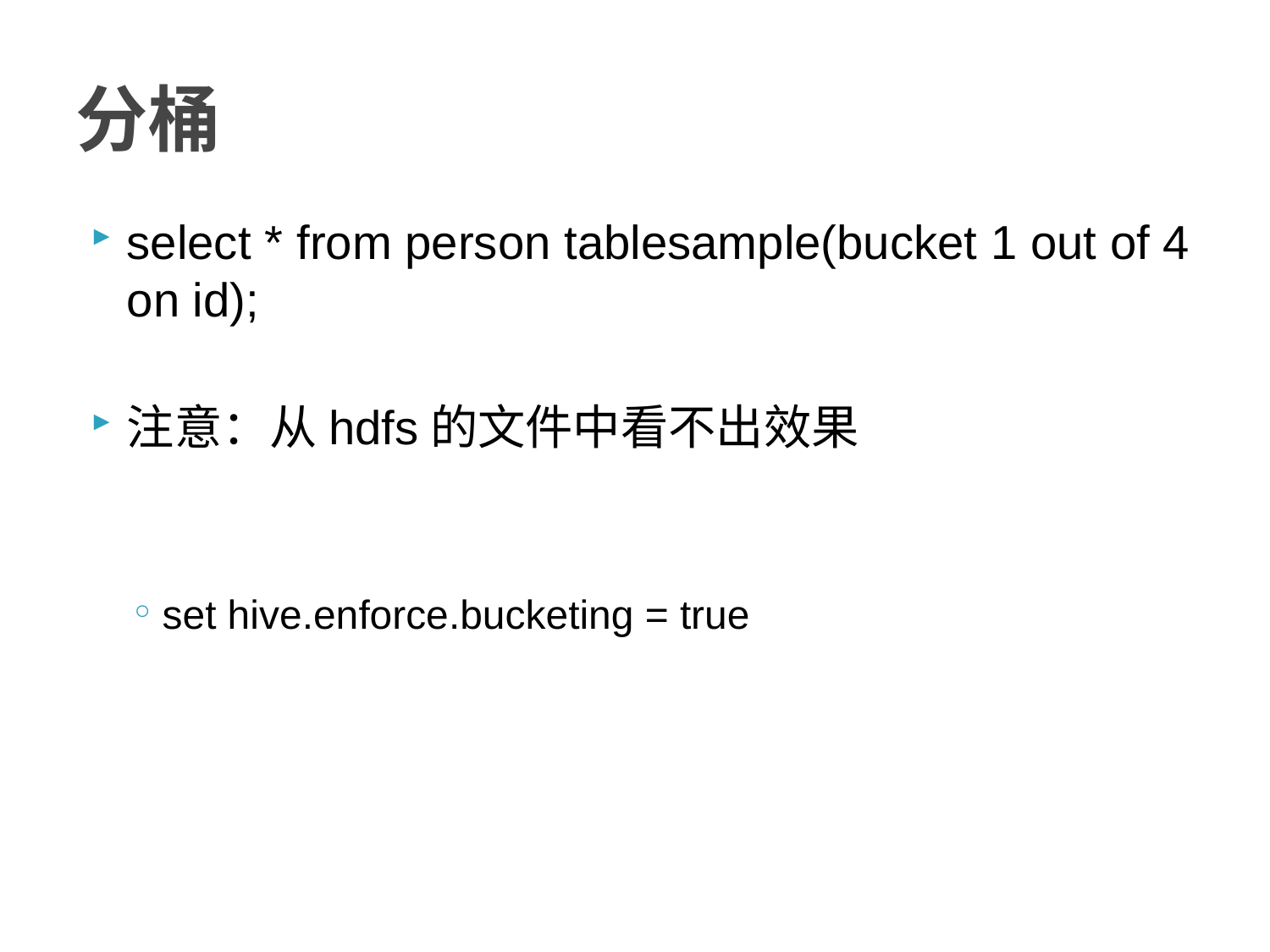

# 分桶
select * from person tablesample(bucket 1 out of 4 on id);

注意：从hdfs的文件中看不出效果

set hive.enforce.bucketing = true